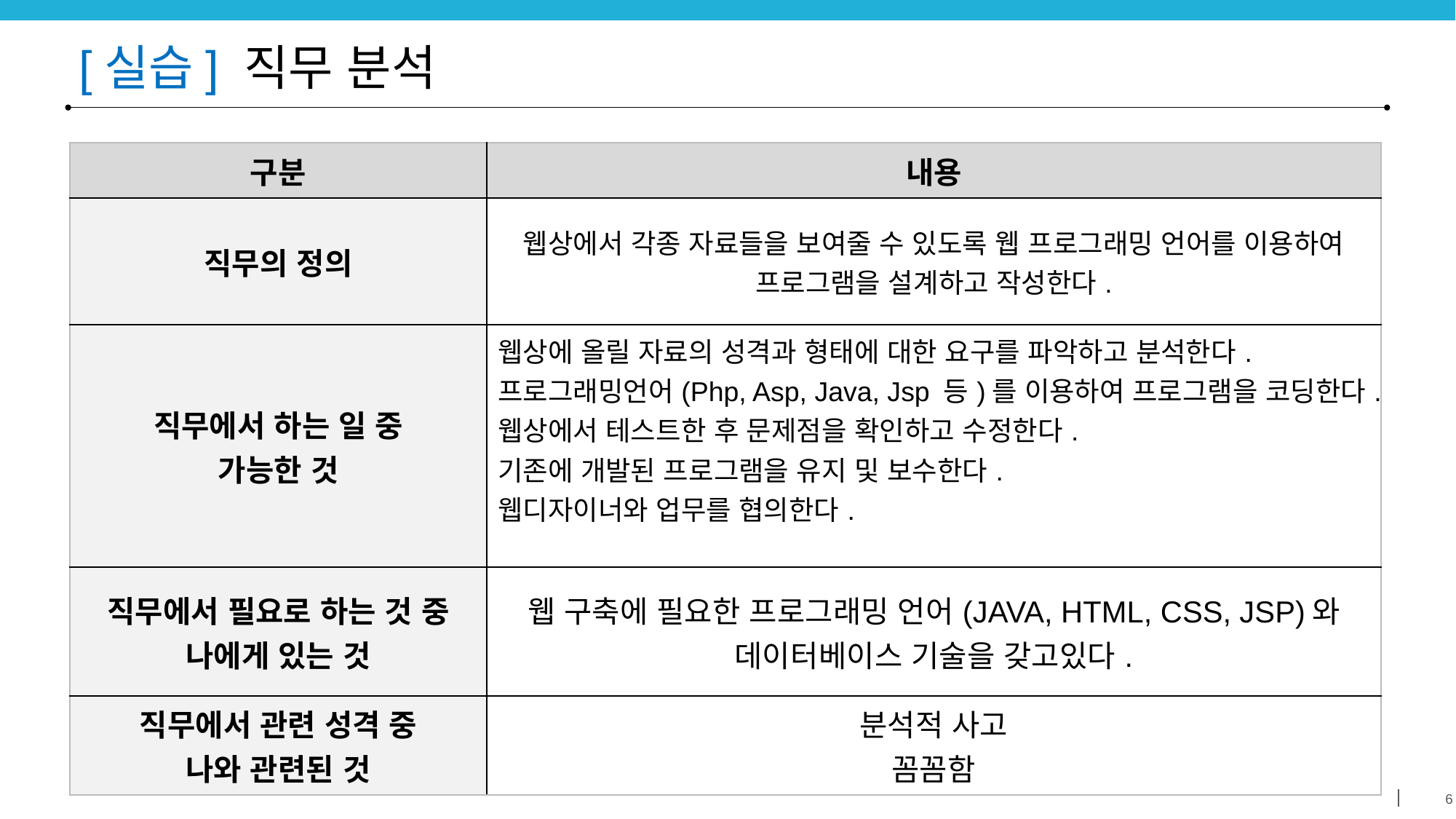

# [실습] 직무 분석
| 구분 | 내용 |
| --- | --- |
| 직무의 정의 | 웹상에서 각종 자료들을 보여줄 수 있도록 웹 프로그래밍 언어를 이용하여 프로그램을 설계하고 작성한다. |
| 직무에서 하는 일 중 가능한 것 | 웹상에 올릴 자료의 성격과 형태에 대한 요구를 파악하고 분석한다. 프로그래밍언어(Php, Asp, Java, Jsp 등)를 이용하여 프로그램을 코딩한다. 웹상에서 테스트한 후 문제점을 확인하고 수정한다. 기존에 개발된 프로그램을 유지 및 보수한다. 웹디자이너와 업무를 협의한다. |
| 직무에서 필요로 하는 것 중 나에게 있는 것 | 웹 구축에 필요한 프로그래밍 언어(JAVA, HTML, CSS, JSP)와 데이터베이스 기술을 갖고있다. |
| 직무에서 관련 성격 중 나와 관련된 것 | 분석적 사고 꼼꼼함 |